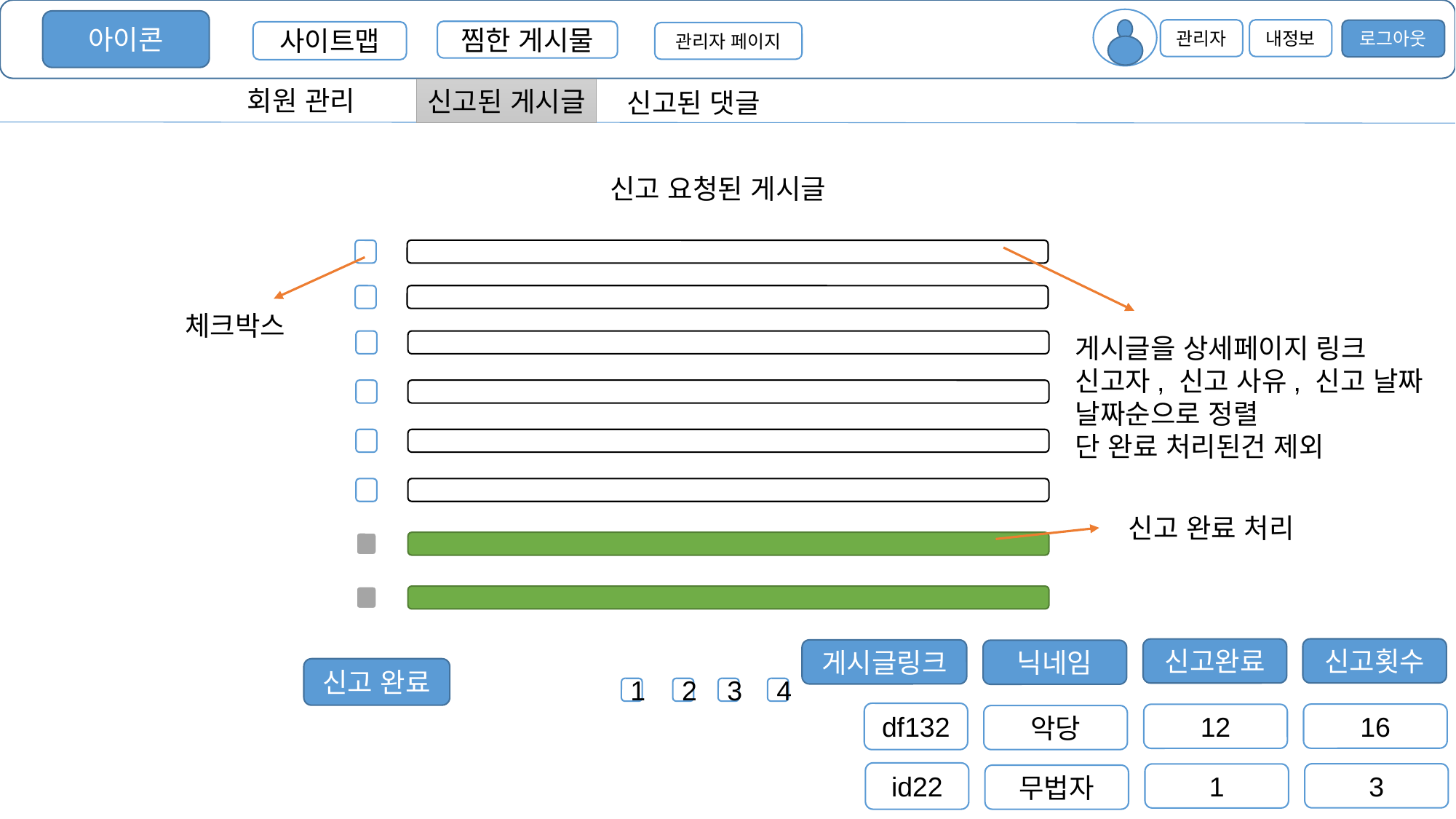

아이콘
관리자
내정보

로그아웃
찜한 게시물
사이트맵
관리자 페이지

회원 관리
신고된 게시글
신고된 댓글
신고 요청된 게시글

체크박스
게시글을 상세페이지 링크
신고자, 신고 사유, 신고 날짜
날짜순으로 정렬
단 완료 처리된건 제외

신고 완료 처리

신고횟수
신고완료
게시글링크
닉네임
신고 완료
1
2
3
4
df132
16
12
악당
id22
3
1
무법자